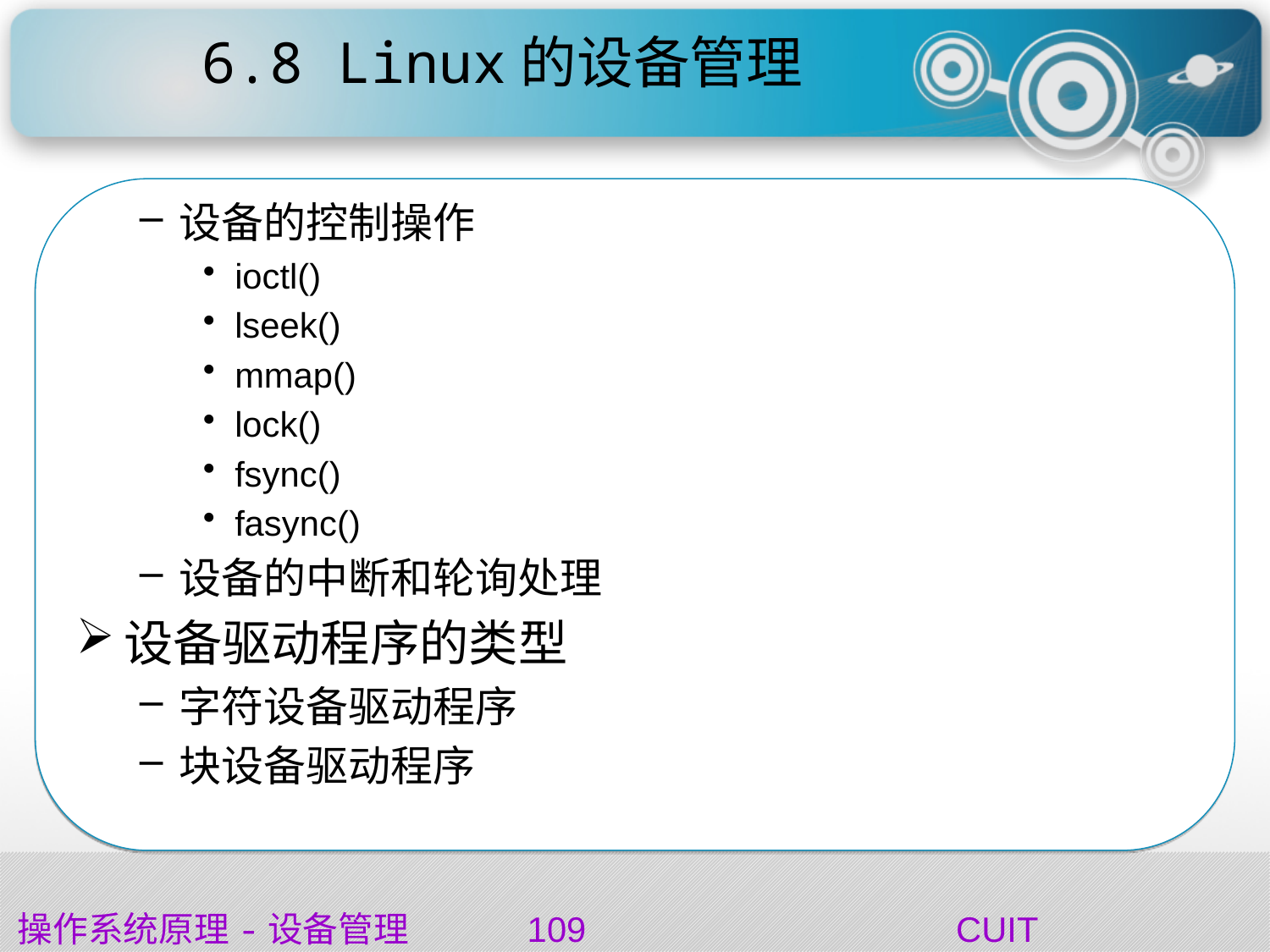

# 6.8 Linux的设备管理
设备的控制操作
ioctl()
lseek()
mmap()
lock()
fsync()
fasync()
设备的中断和轮询处理
设备驱动程序的类型
字符设备驱动程序
块设备驱动程序